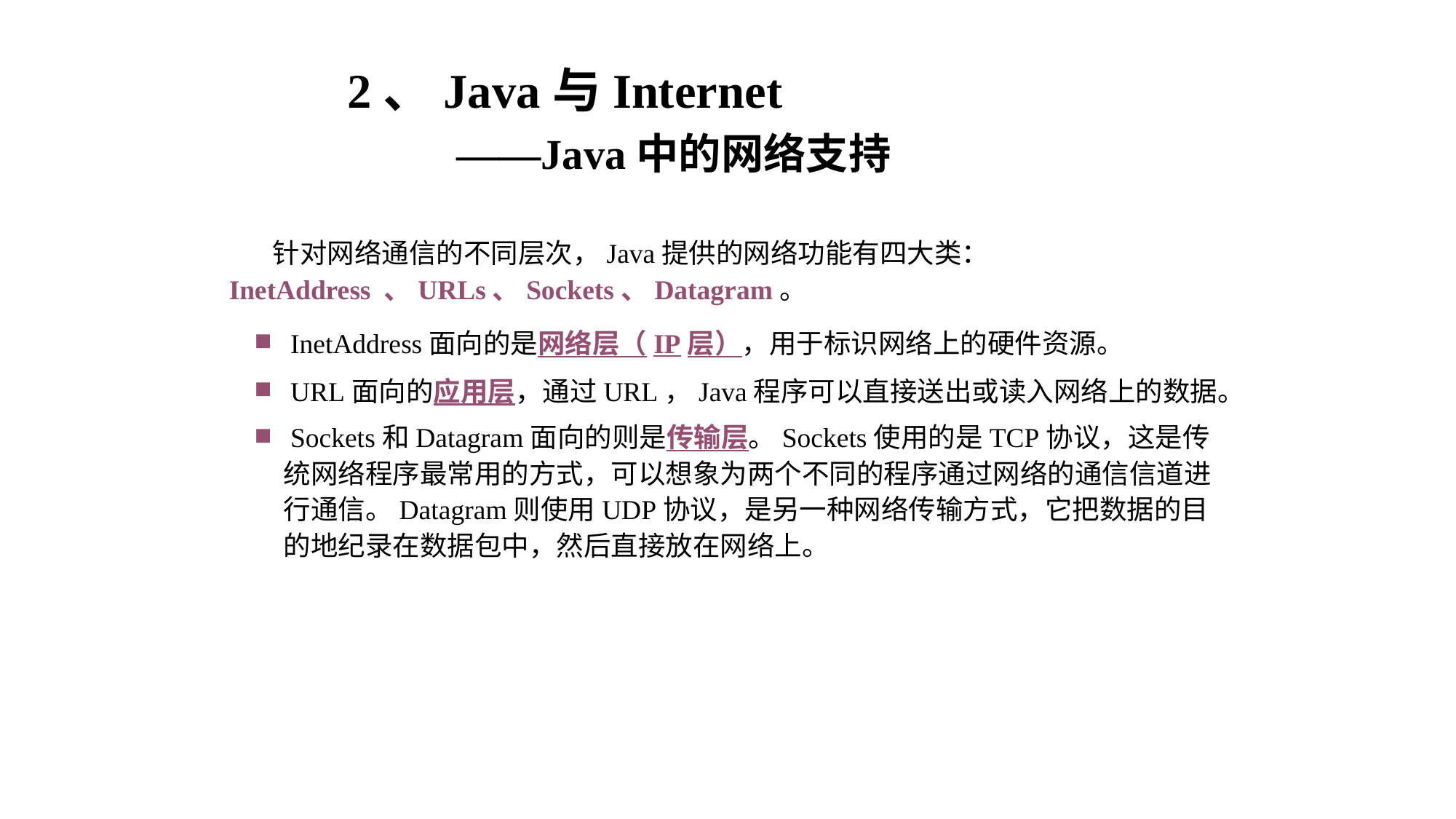

2、Java与Internet
	——Java中的网络支持
      针对网络通信的不同层次，Java提供的网络功能有四大类：InetAddress 、URLs、Sockets、Datagram。

 InetAddress面向的是网络层（IP层），用于标识网络上的硬件资源。

 URL面向的应用层，通过URL，Java程序可以直接送出或读入网络上的数据。

 Sockets和Datagram面向的则是传输层。Sockets使用的是TCP协议，这是传统网络程序最常用的方式，可以想象为两个不同的程序通过网络的通信信道进行通信。Datagram则使用UDP协议，是另一种网络传输方式，它把数据的目的地纪录在数据包中，然后直接放在网络上。